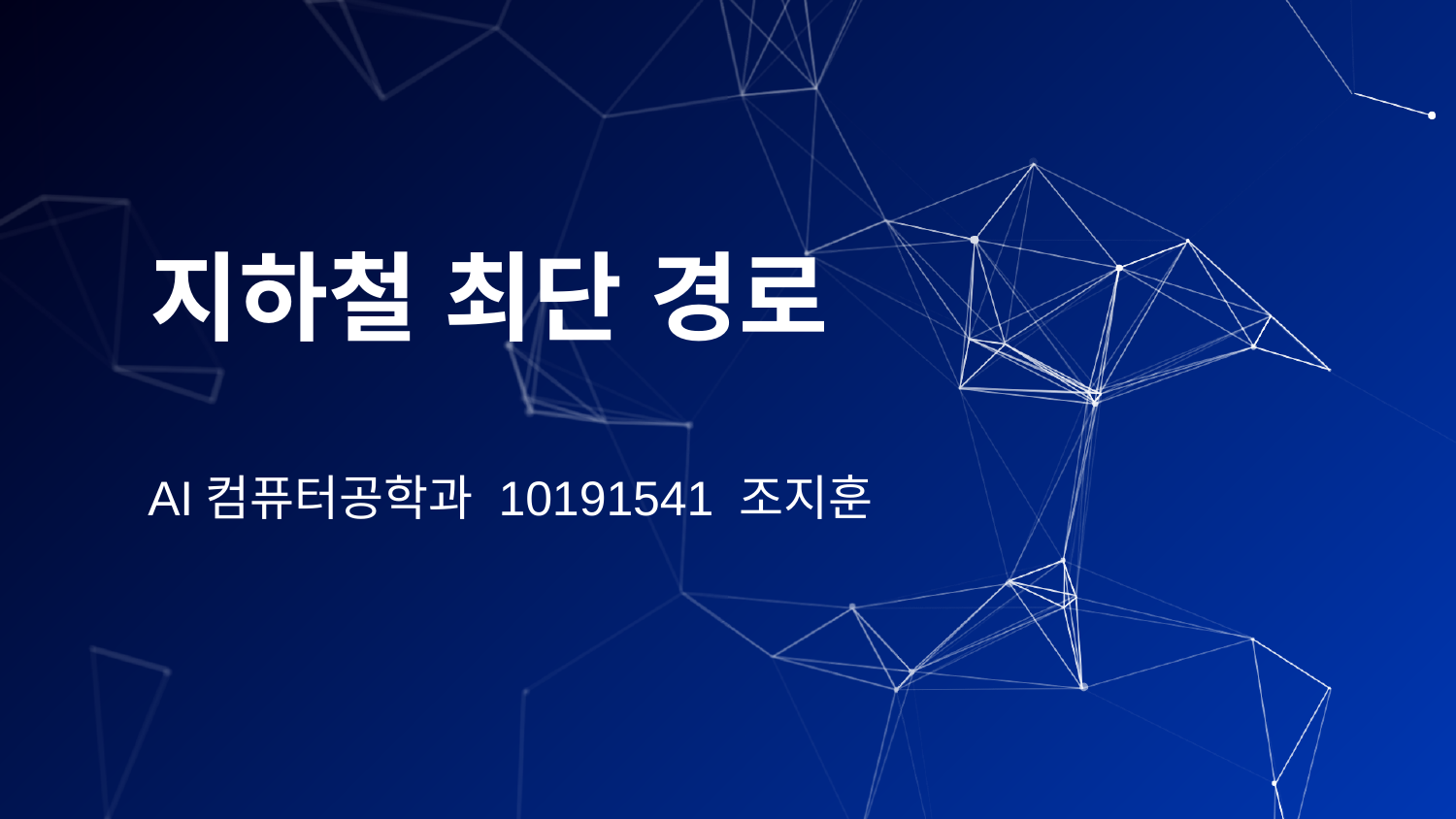

# 지하철 최단 경로
AI컴퓨터공학과 10191541 조지훈